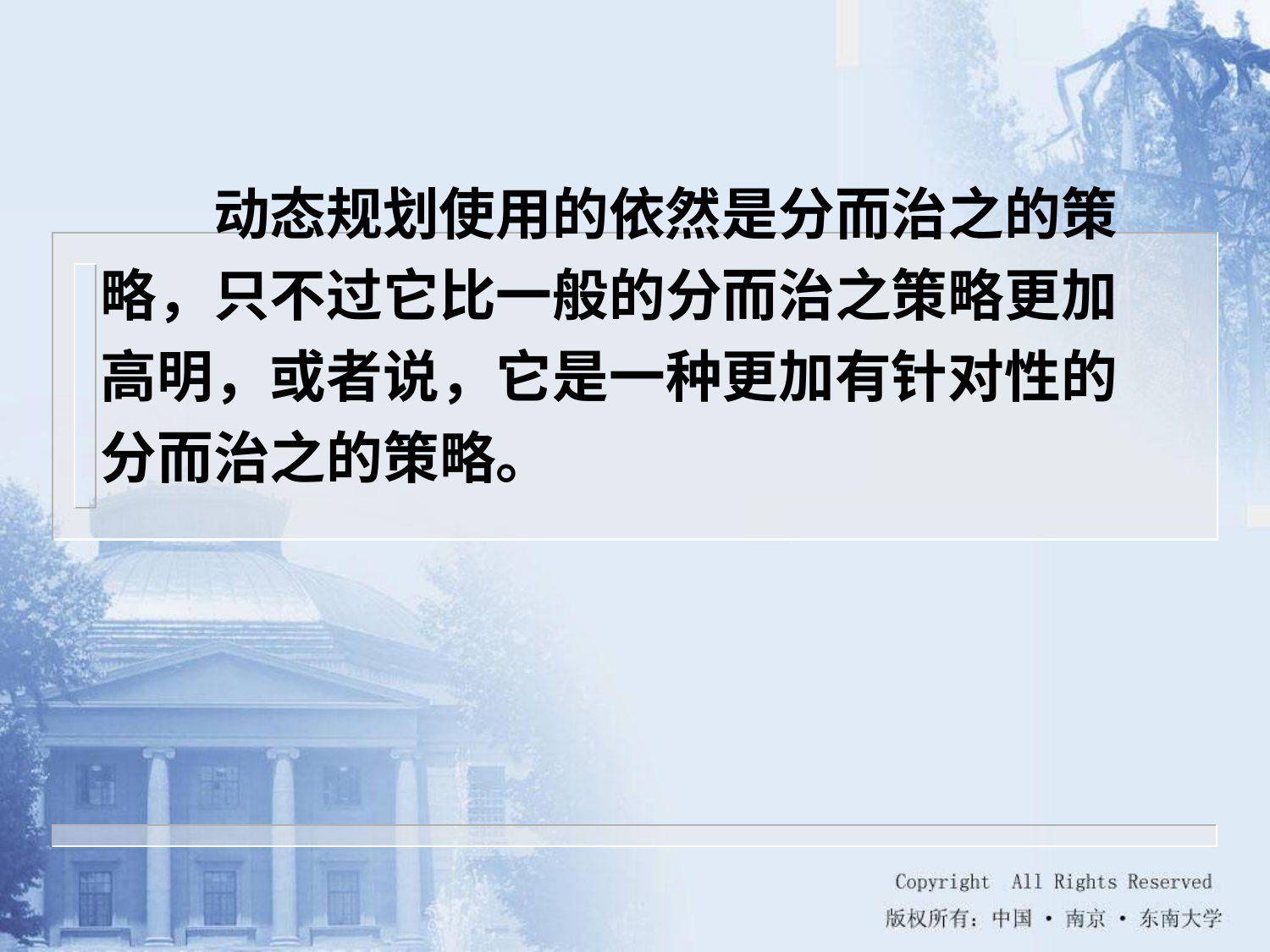

动态规划使用的依然是分而治之的策略，只不过它比一般的分而治之策略更加高明，或者说，它是一种更加有针对性的分而治之的策略。